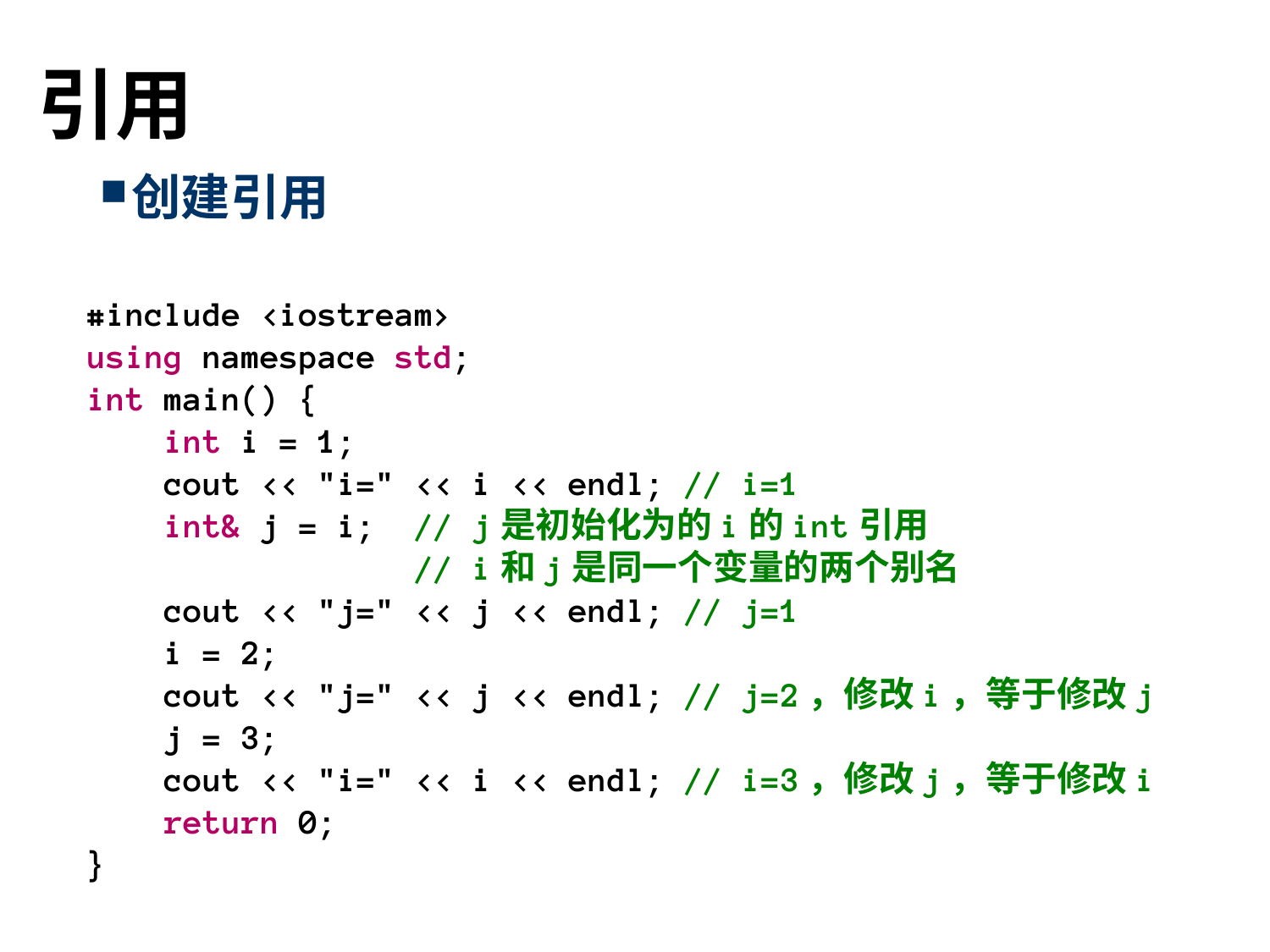

# 引用
创建引用
#include <iostream>
using namespace std;
int main() {
    int i = 1;
    cout << "i=" << i << endl; // i=1
    int& j = i;  // j是初始化为的i的int引用
                 // i和j是同一个变量的两个别名
    cout << "j=" << j << endl; // j=1
    i = 2;
    cout << "j=" << j << endl; // j=2，修改i，等于修改j
    j = 3;
    cout << "i=" << i << endl; // i=3，修改j，等于修改i
    return 0;
}
36